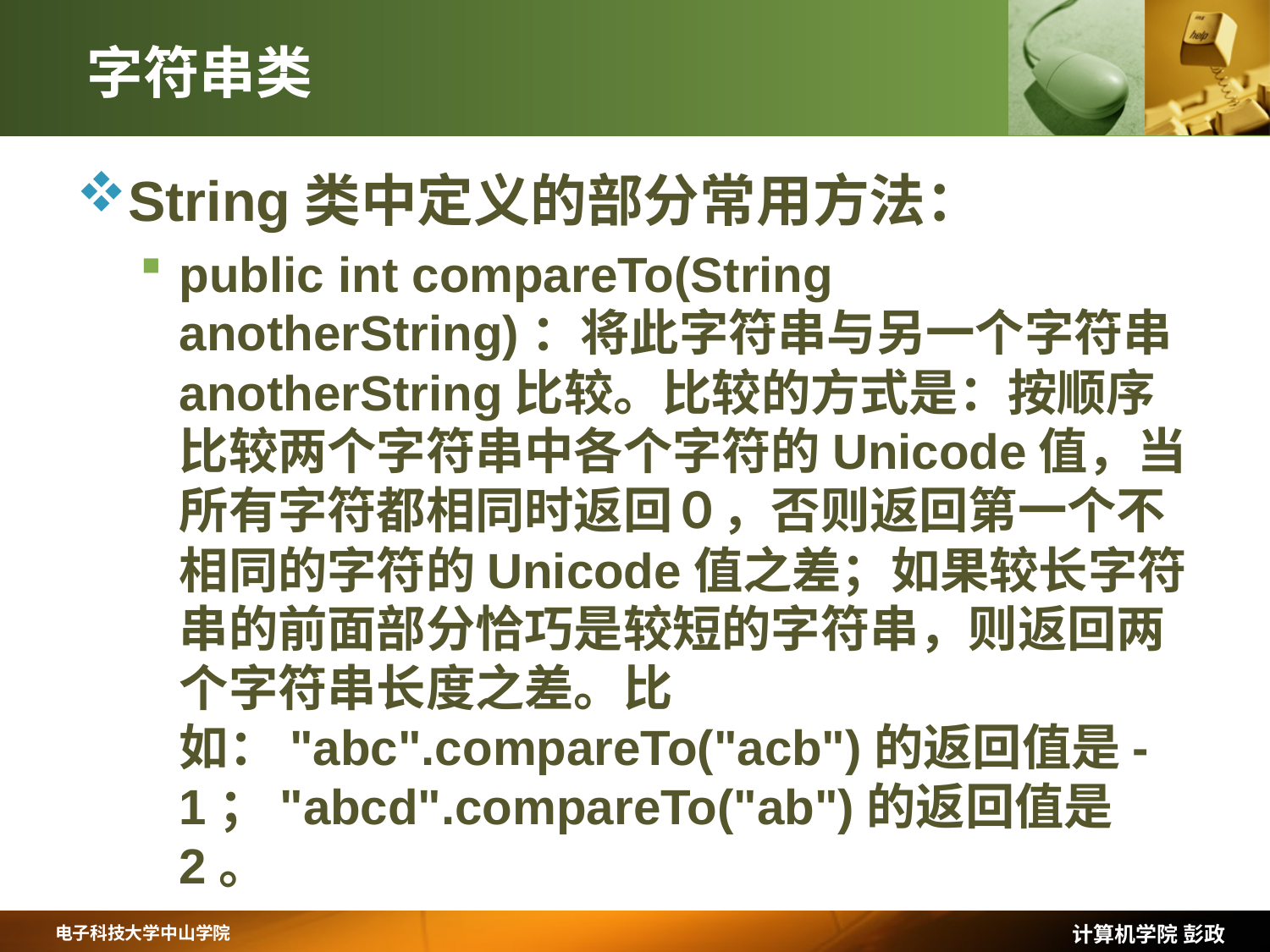

# 字符串类
String类中定义的部分常用方法：
public int compareTo(String anotherString)：将此字符串与另一个字符串anotherString比较。比较的方式是：按顺序比较两个字符串中各个字符的Unicode值，当所有字符都相同时返回０，否则返回第一个不相同的字符的Unicode值之差；如果较长字符串的前面部分恰巧是较短的字符串，则返回两个字符串长度之差。比如："abc".compareTo("acb")的返回值是-1；"abcd".compareTo("ab")的返回值是2。

计算机学院 彭政
电子科技大学中山学院